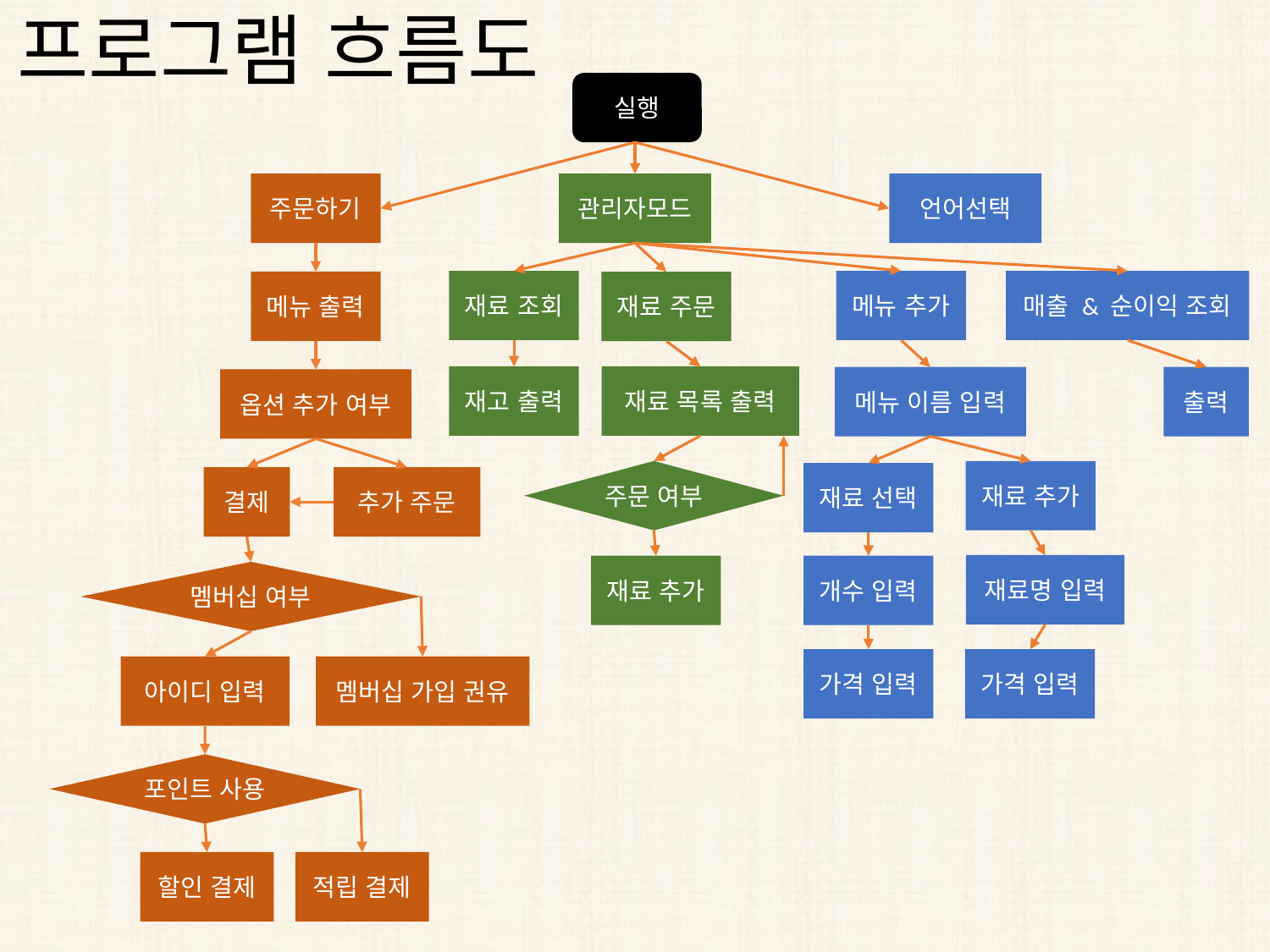

# 프로그램 흐름도
실행
주문하기
관리자모드
언어선택
재료 조회
메뉴 추가
매출 & 순이익 조회
메뉴 출력
재료 주문
재고 출력
재료 목록 출력
메뉴 이름 입력
출력
옵션 추가 여부
주문 여부
재료 추가
재료 선택
추가 주문
결제
재료명 입력
재료 추가
개수 입력
멤버십 여부
가격 입력
가격 입력
아이디 입력
멤버십 가입 권유
포인트 사용
할인 결제
적립 결제